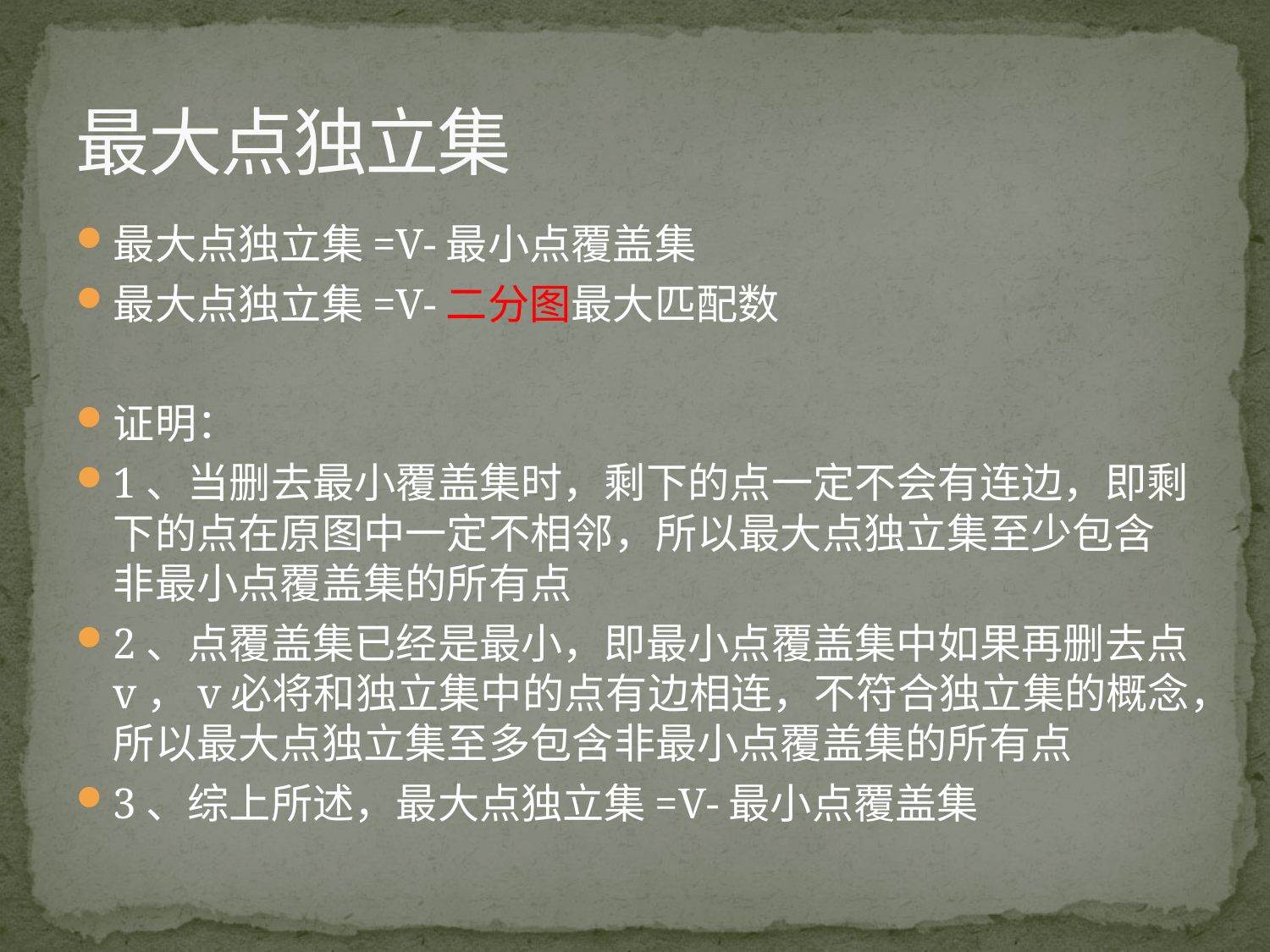

# 最大点独立集
最大点独立集=V-最小点覆盖集
最大点独立集=V-二分图最大匹配数

证明：
1、当删去最小覆盖集时，剩下的点一定不会有连边，即剩下的点在原图中一定不相邻，所以最大点独立集至少包含非最小点覆盖集的所有点
2、点覆盖集已经是最小，即最小点覆盖集中如果再删去点v，v必将和独立集中的点有边相连，不符合独立集的概念，所以最大点独立集至多包含非最小点覆盖集的所有点
3、综上所述，最大点独立集=V-最小点覆盖集